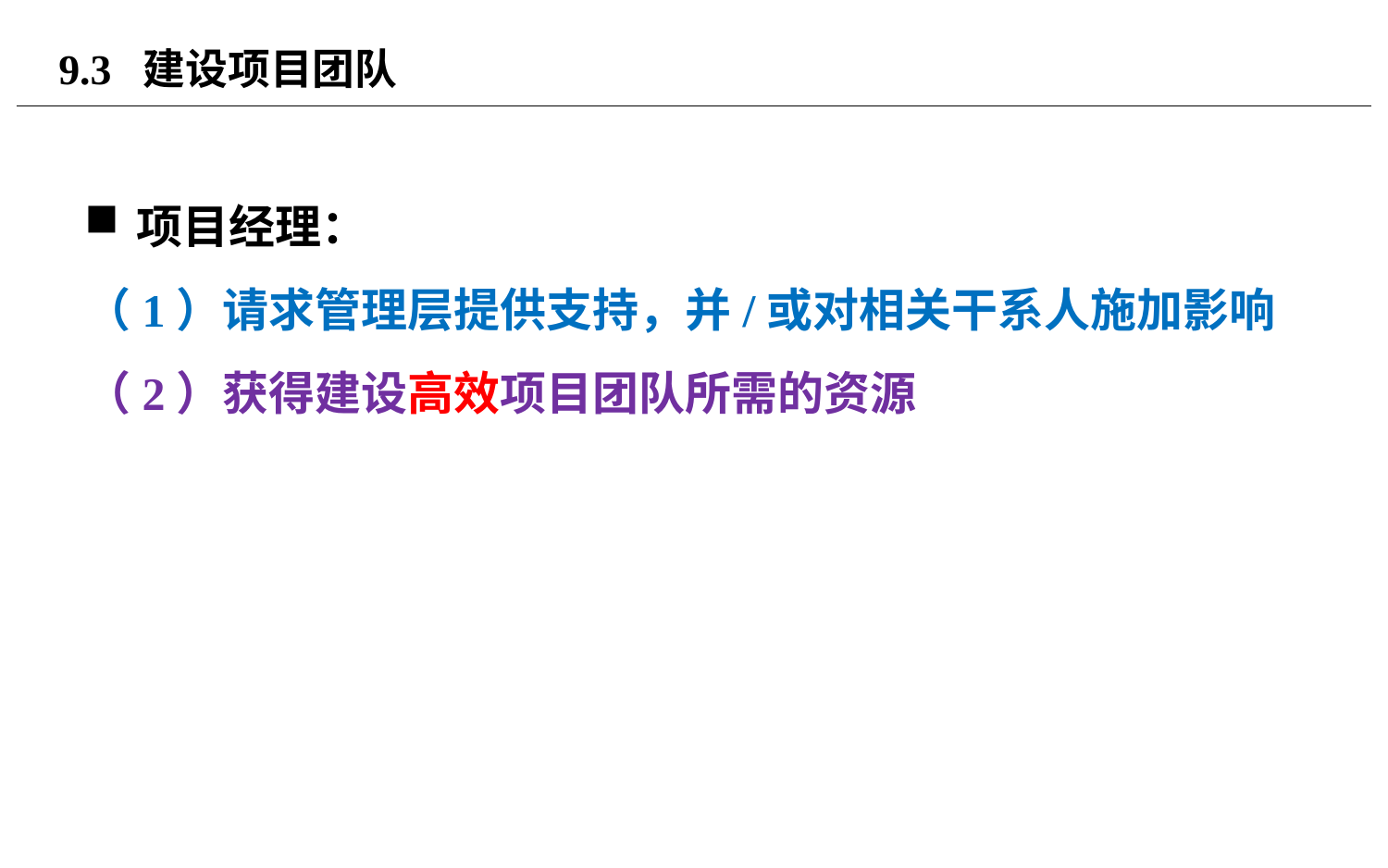

# 9.3  建设项目团队
项目经理：
（1）请求管理层提供支持，并/或对相关干系人施加影响
（2）获得建设高效项目团队所需的资源